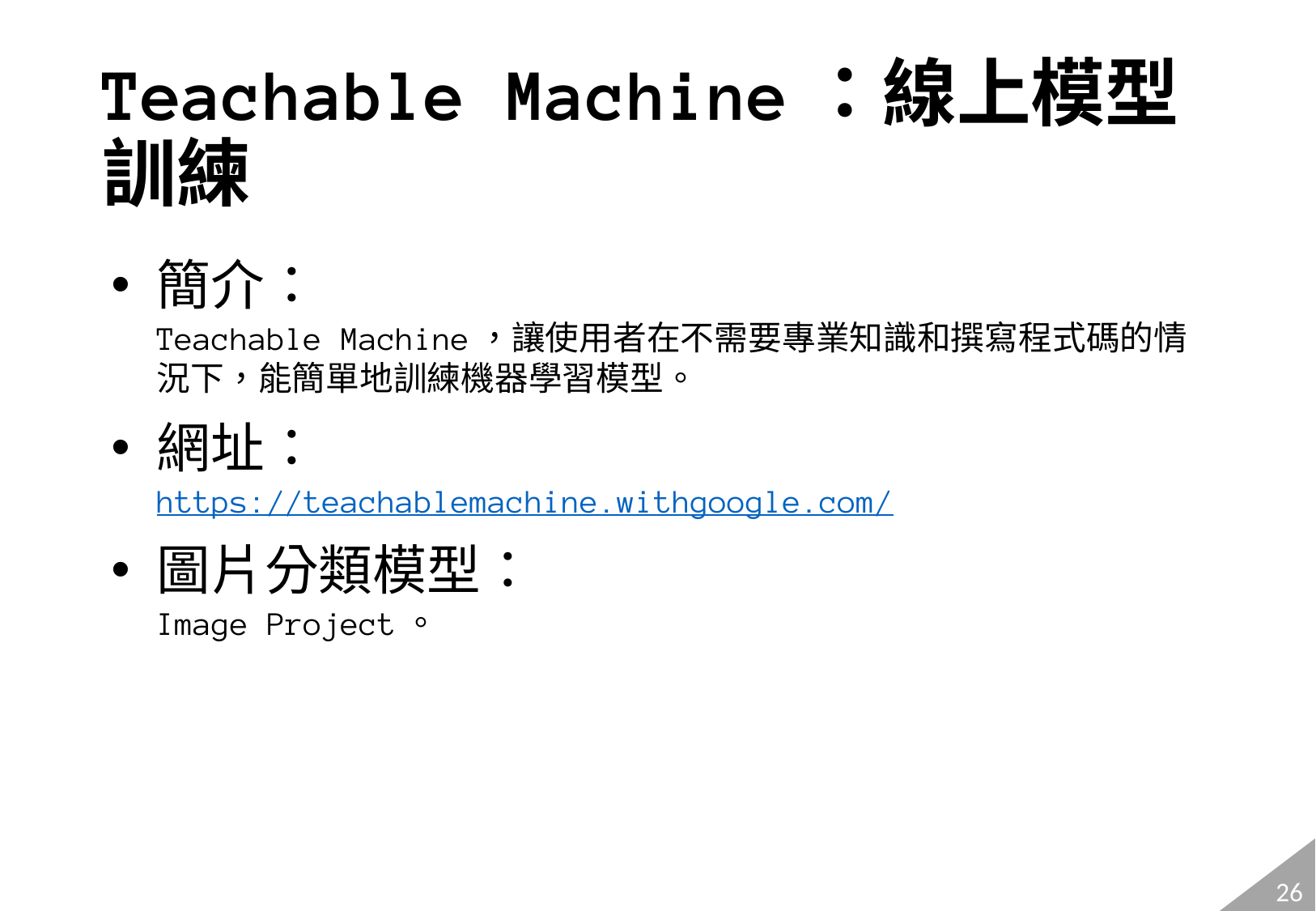

# Teachable Machine：線上模型訓練
簡介：
Teachable Machine，讓使用者在不需要專業知識和撰寫程式碼的情況下，能簡單地訓練機器學習模型。
網址：
https://teachablemachine.withgoogle.com/
圖片分類模型：
Image Project。

26